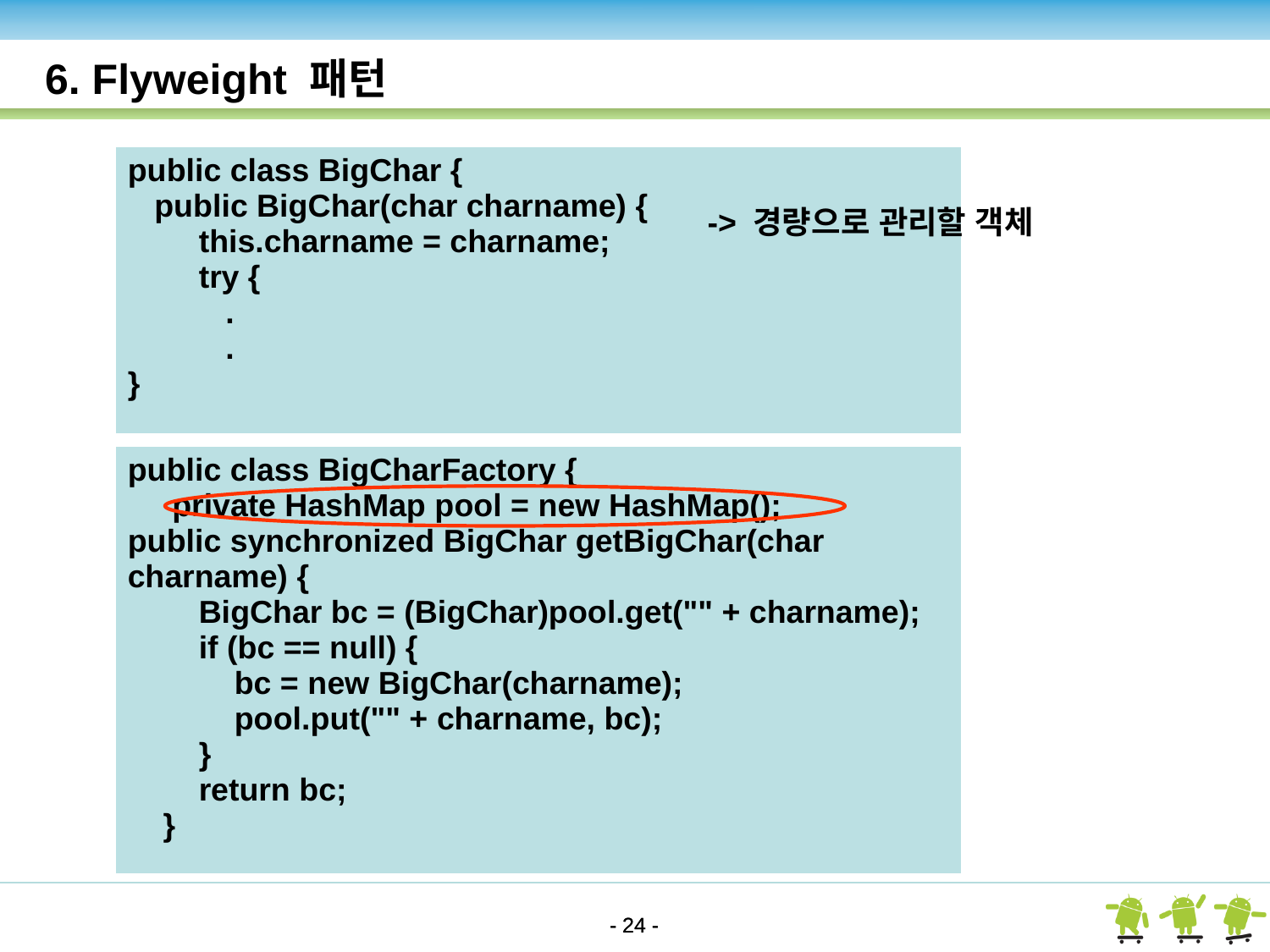

6. Flyweight 패턴
| public class BigChar { public BigChar(char charname) { this.charname = charname; try { . . } |
| --- |
-> 경량으로 관리할 객체
| public class BigCharFactory { private HashMap pool = new HashMap(); public synchronized BigChar getBigChar(char charname) { BigChar bc = (BigChar)pool.get("" + charname); if (bc == null) { bc = new BigChar(charname); pool.put("" + charname, bc); } return bc; } |
| --- |

- 24 -
- 24 -